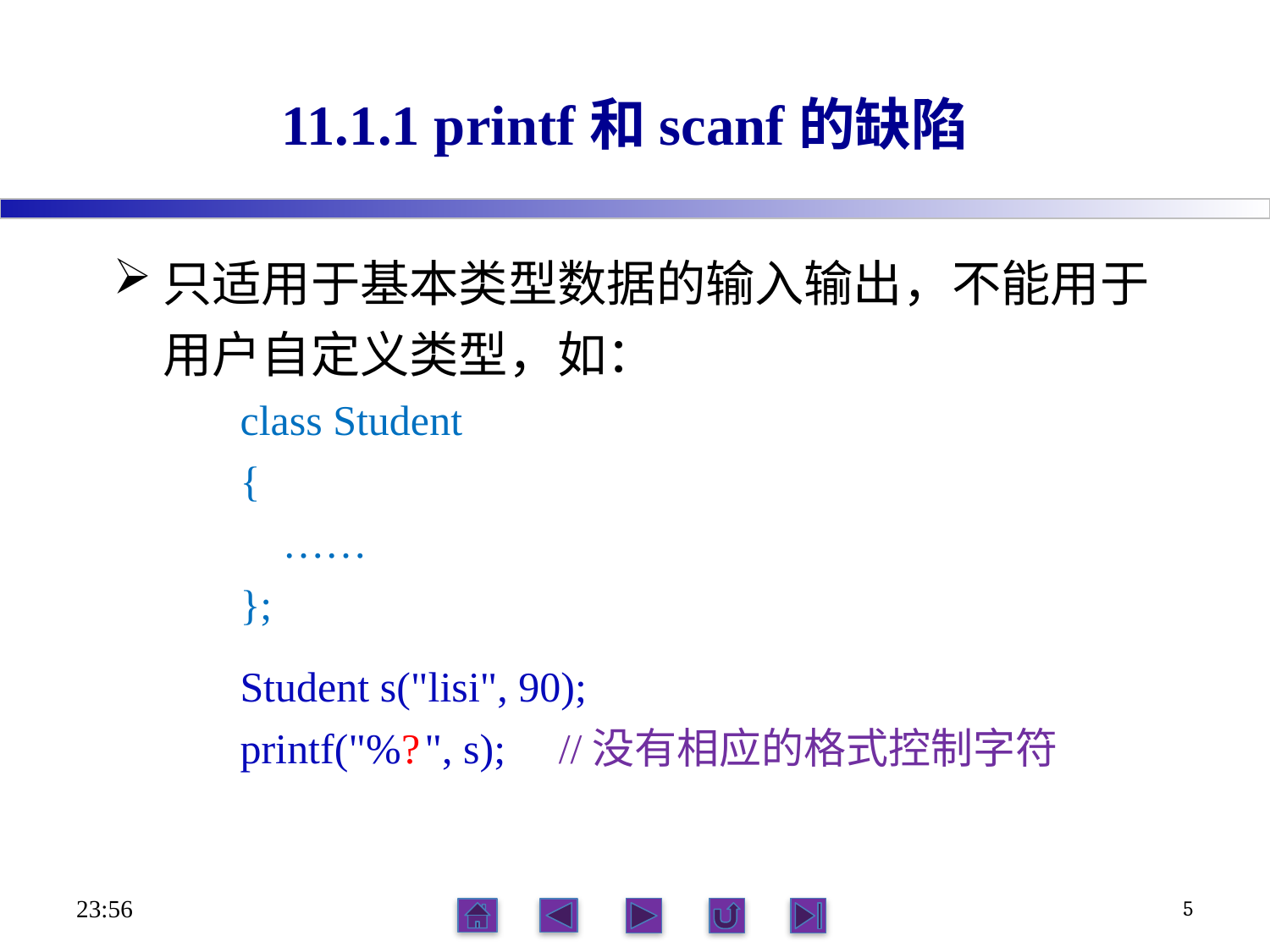

# 11.1.1 printf和scanf的缺陷
只适用于基本类型数据的输入输出，不能用于用户自定义类型，如：
class Student
{
    ……
};
Student s("lisi", 90);
printf("%? ", s);     //没有相应的格式控制字符
23:56
5